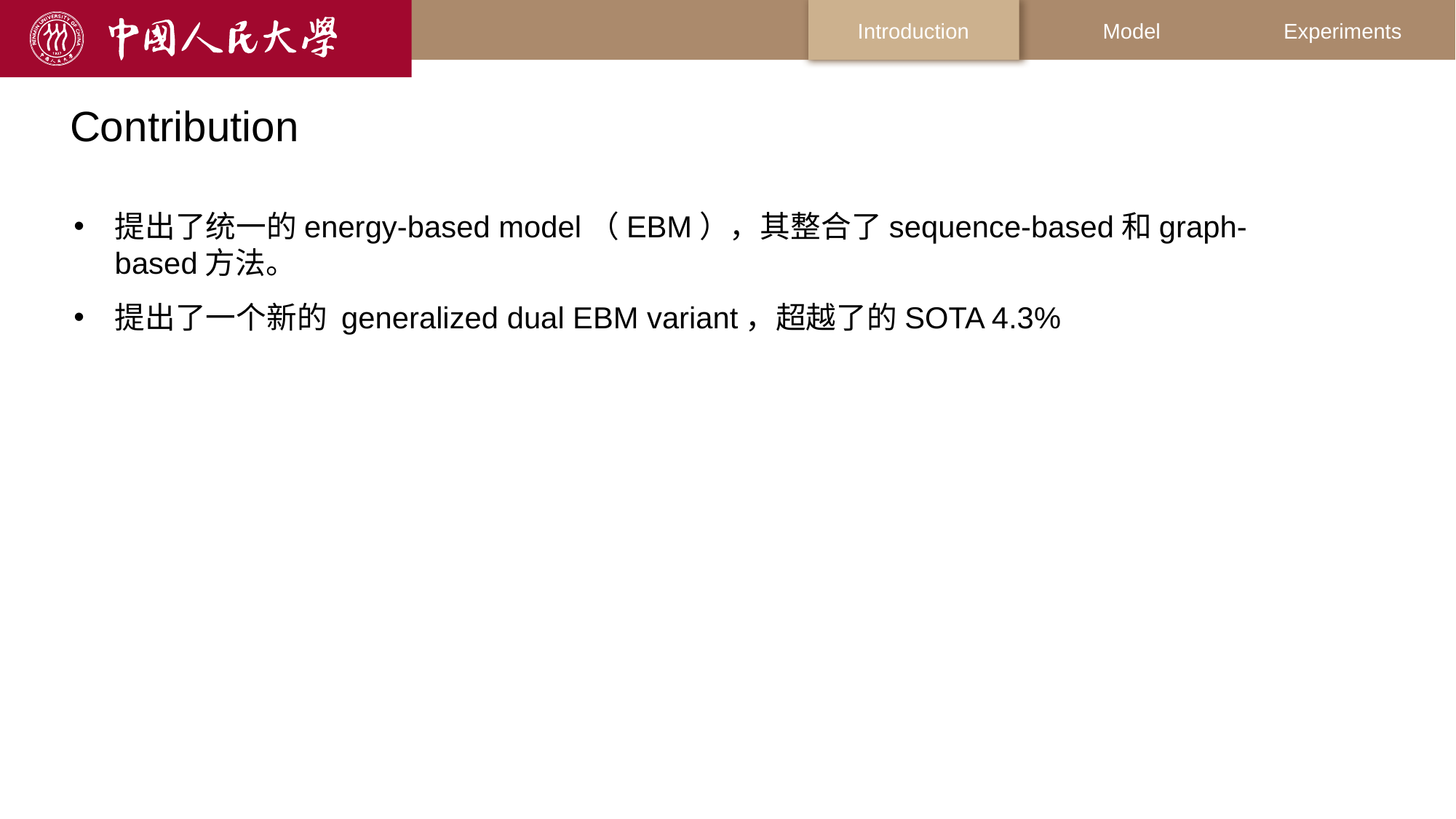

Introduction
Model
Experiments

Contribution
提出了统一的energy-based model（EBM），其整合了sequence-based和graph-based方法。
提出了一个新的 generalized dual EBM variant，超越了的SOTA 4.3%